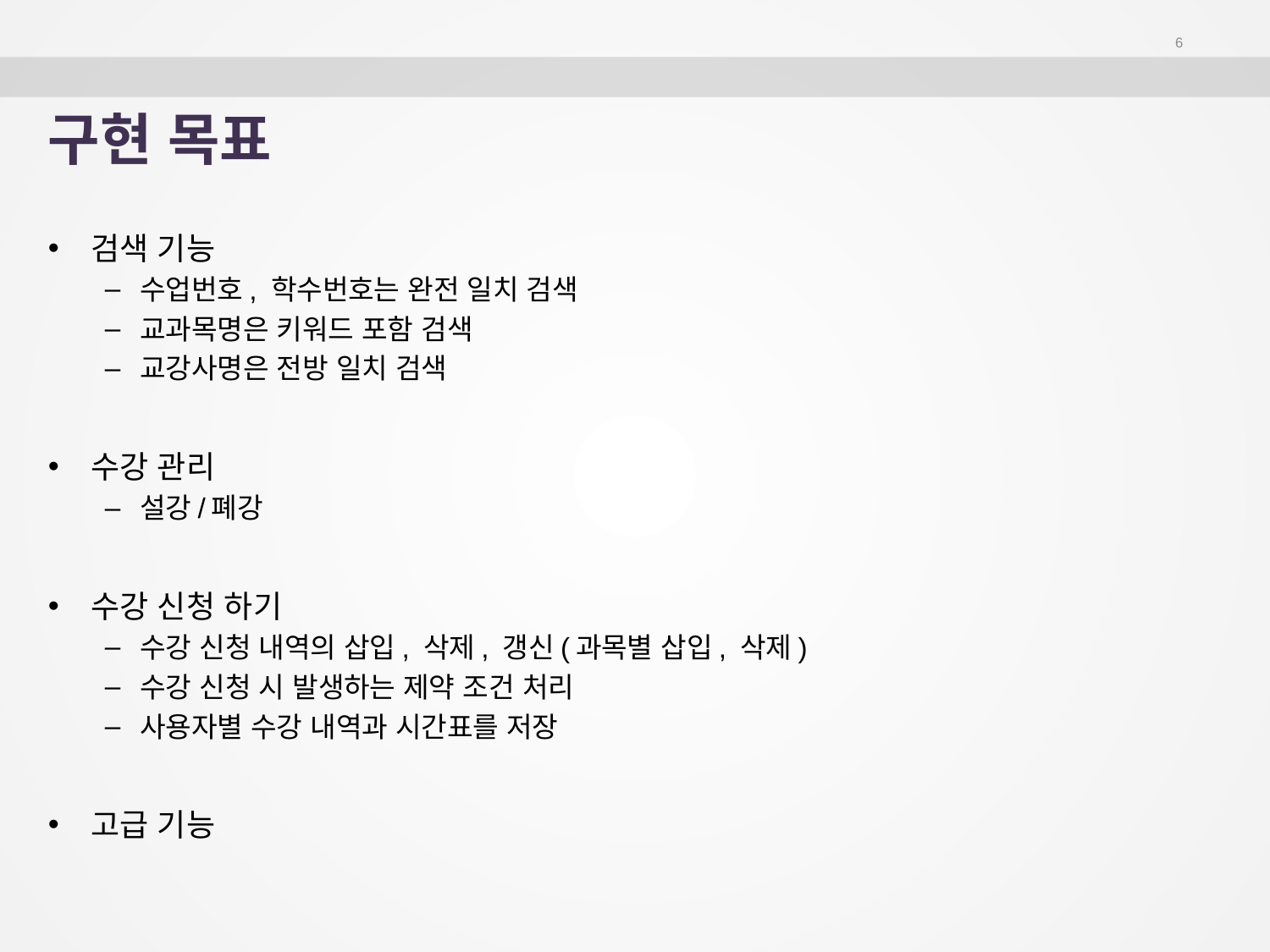

6
# 구현 목표
검색 기능
수업번호, 학수번호는 완전 일치 검색
교과목명은 키워드 포함 검색
교강사명은 전방 일치 검색

수강 관리
설강/폐강

수강 신청 하기
수강 신청 내역의 삽입, 삭제, 갱신(과목별 삽입, 삭제)
수강 신청 시 발생하는 제약 조건 처리
사용자별 수강 내역과 시간표를 저장

고급 기능